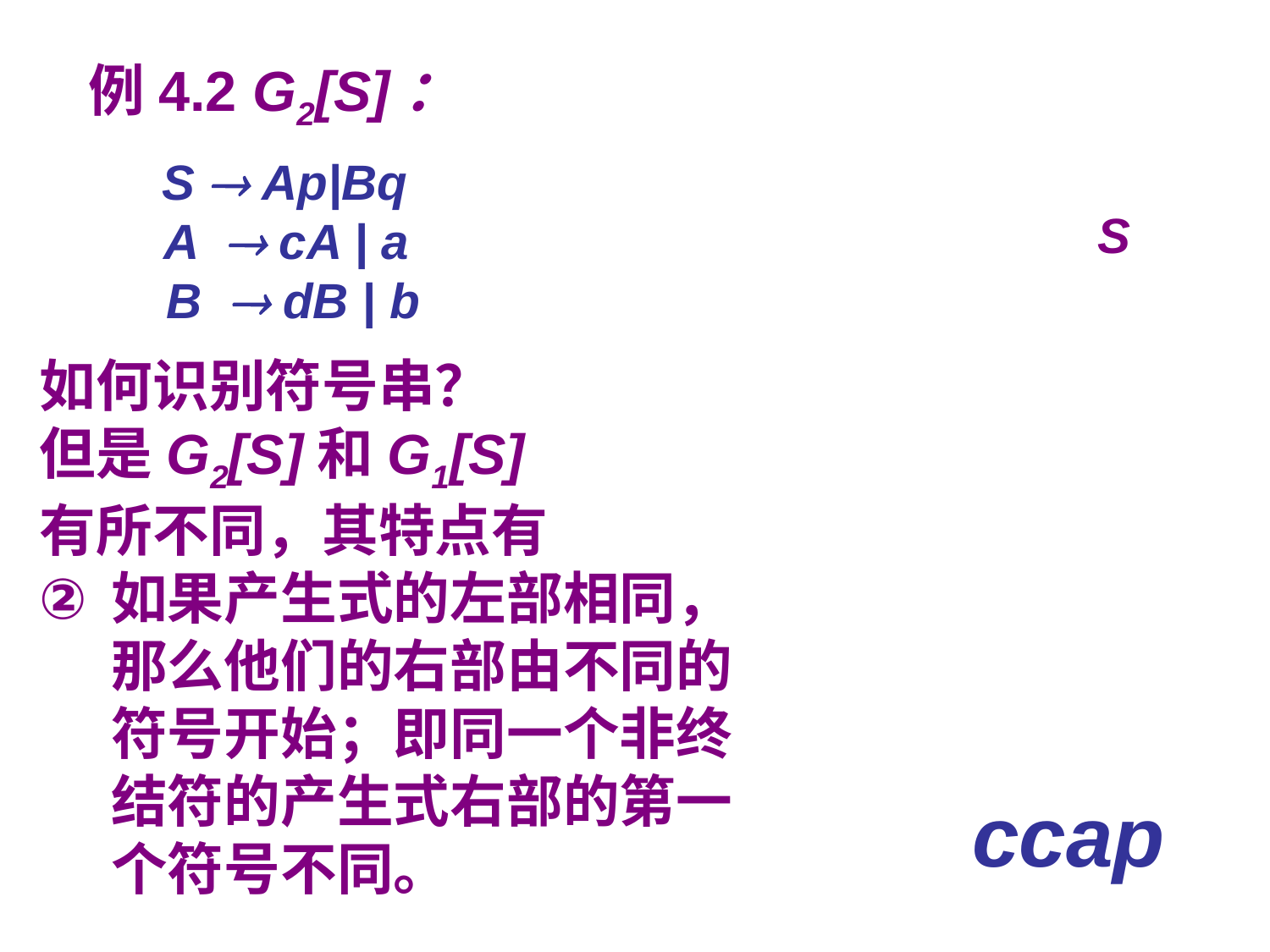

例4.2 G2[S]：

           S → Ap|Bq	         	 A  → cA | a
	 B  → dB | b
S
如何识别符号串？
但是G2[S]和G1[S]
有所不同，其特点有
如果产生式的左部相同，那么他们的右部由不同的符号开始；即同一个非终结符的产生式右部的第一个符号不同。
           ccap